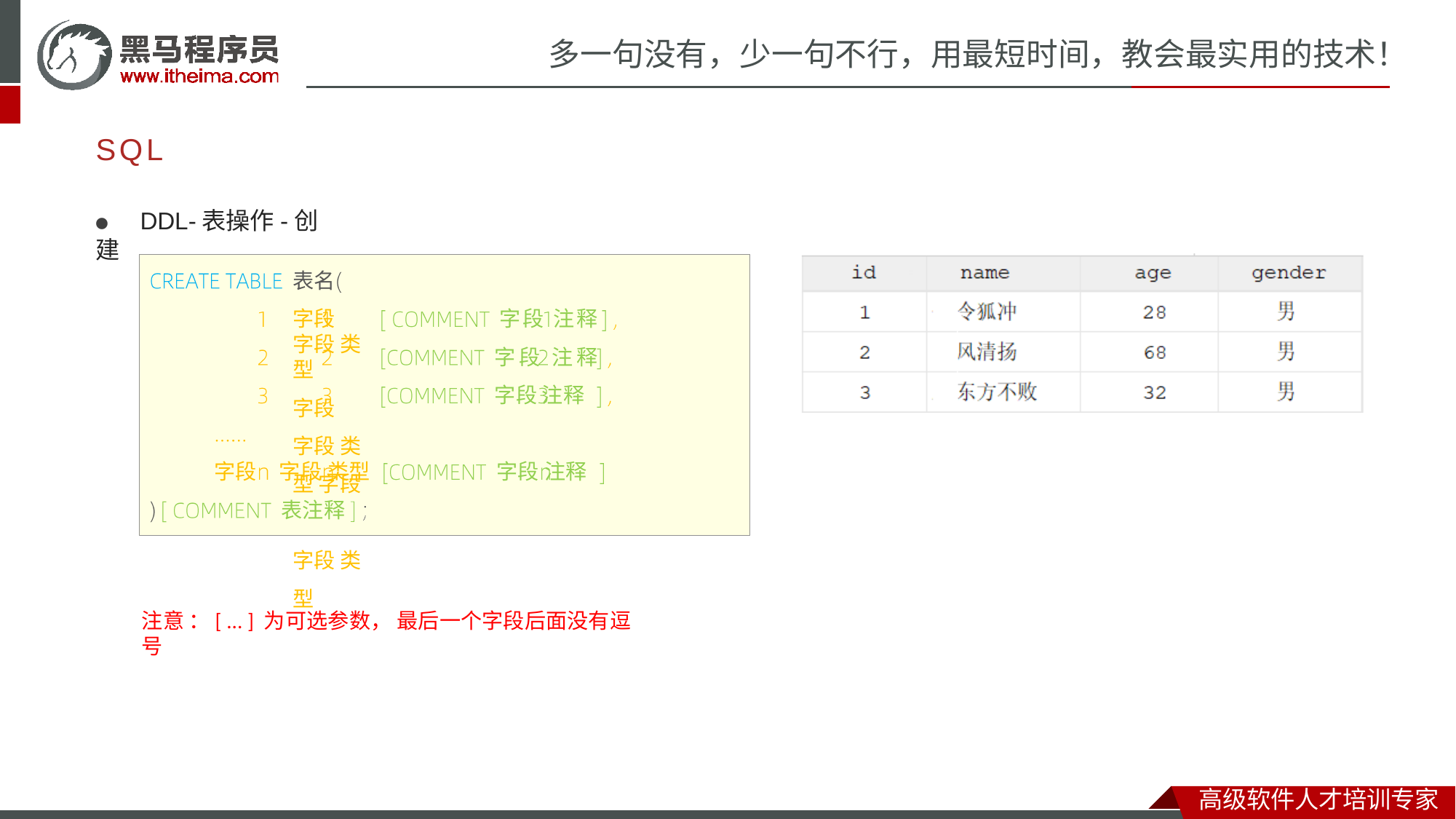

# 多一句没有，少一句不行，用最短时间，教会最实用的技术！

SQL

⚫	DDL-表操作-创建
表名
字段	字段 类型
字段	字段 类型 字段	字段 类型

字段 注释 字段 注释 字段 注释

字段	字段 类型
表注释

字段 注释

注意：[ ... ] 为可选参数， 最后一个字段后面没有逗号
高级软件人才培训专家